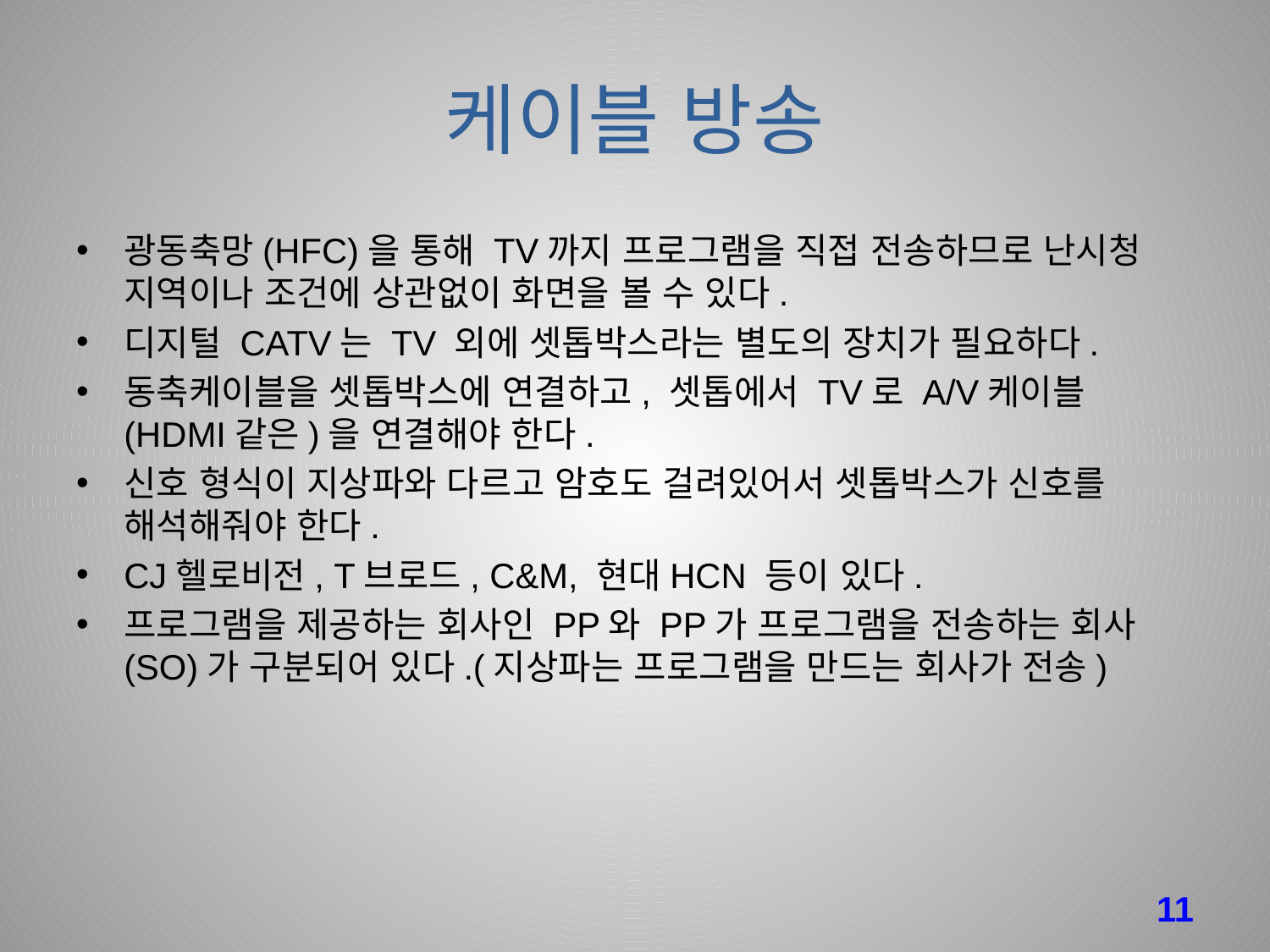

# 케이블 방송
광동축망(HFC)을 통해 TV까지 프로그램을 직접 전송하므로 난시청 지역이나 조건에 상관없이 화면을 볼 수 있다.
디지털 CATV는 TV 외에 셋톱박스라는 별도의 장치가 필요하다.
동축케이블을 셋톱박스에 연결하고, 셋톱에서 TV로 A/V케이블(HDMI같은)을 연결해야 한다.
신호 형식이 지상파와 다르고 암호도 걸려있어서 셋톱박스가 신호를 해석해줘야 한다.
CJ헬로비전, T브로드, C&M, 현대HCN 등이 있다.
프로그램을 제공하는 회사인 PP와 PP가 프로그램을 전송하는 회사(SO)가 구분되어 있다.(지상파는 프로그램을 만드는 회사가 전송)
11